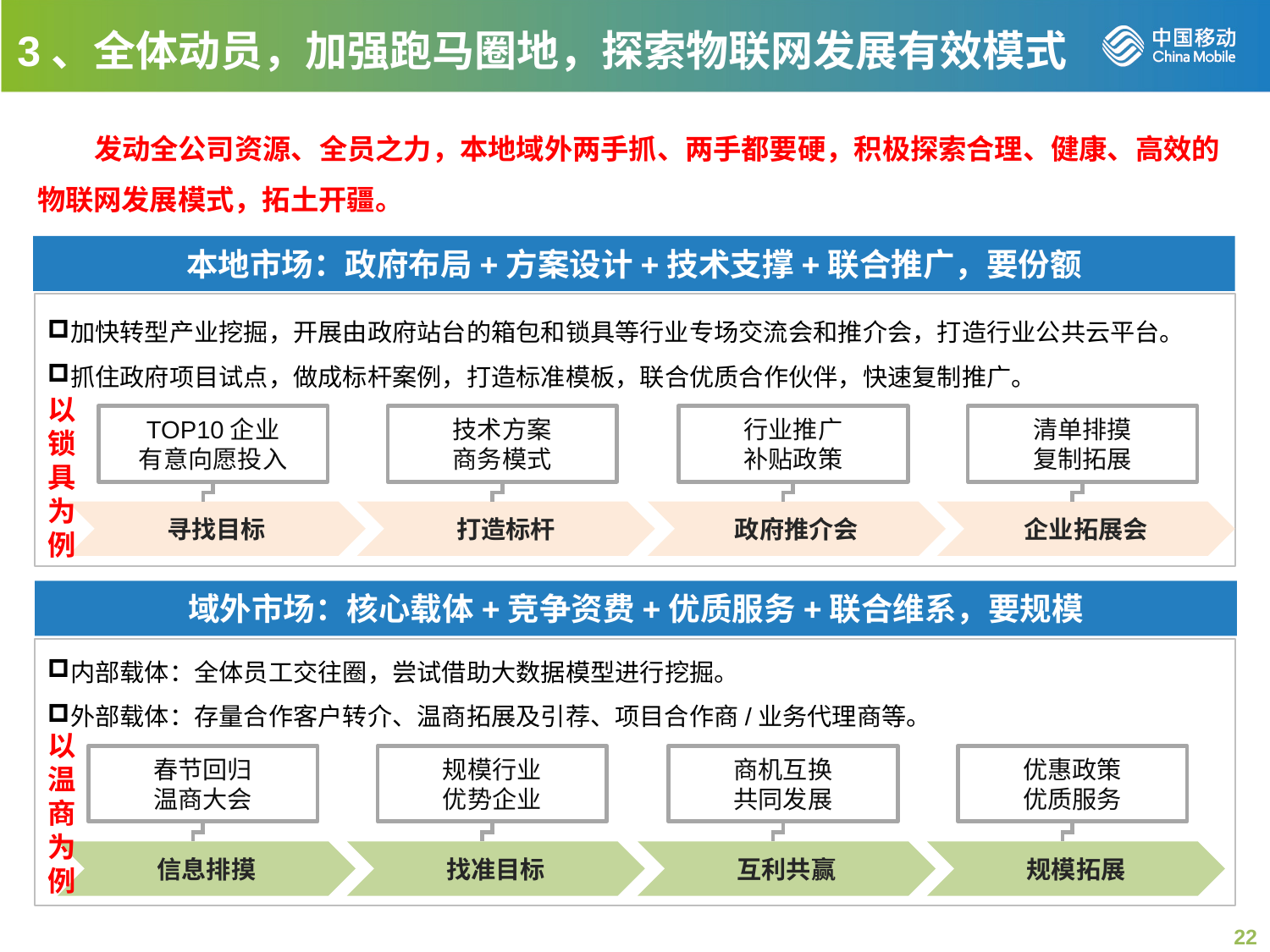

3、全体动员，加强跑马圈地，探索物联网发展有效模式
  发动全公司资源、全员之力，本地域外两手抓、两手都要硬，积极探索合理、健康、高效的物联网发展模式，拓土开疆。
本地市场：政府布局+方案设计+技术支撑+联合推广，要份额

加快转型产业挖掘，开展由政府站台的箱包和锁具等行业专场交流会和推介会，打造行业公共云平台。
抓住政府项目试点，做成标杆案例，打造标准模板，联合优质合作伙伴，快速复制推广。
以锁具为例
TOP10企业
有意向愿投入
技术方案
商务模式
行业推广
补贴政策
清单排摸
复制拓展
寻找目标
打造标杆
政府推介会
企业拓展会
域外市场：核心载体+竞争资费+优质服务+联合维系，要规模
内部载体：全体员工交往圈，尝试借助大数据模型进行挖掘。
外部载体：存量合作客户转介、温商拓展及引荐、项目合作商/业务代理商等。

以温商为例
春节回归
温商大会
规模行业
优势企业
商机互换
共同发展
优惠政策
优质服务
信息排摸
找准目标
互利共赢
规模拓展